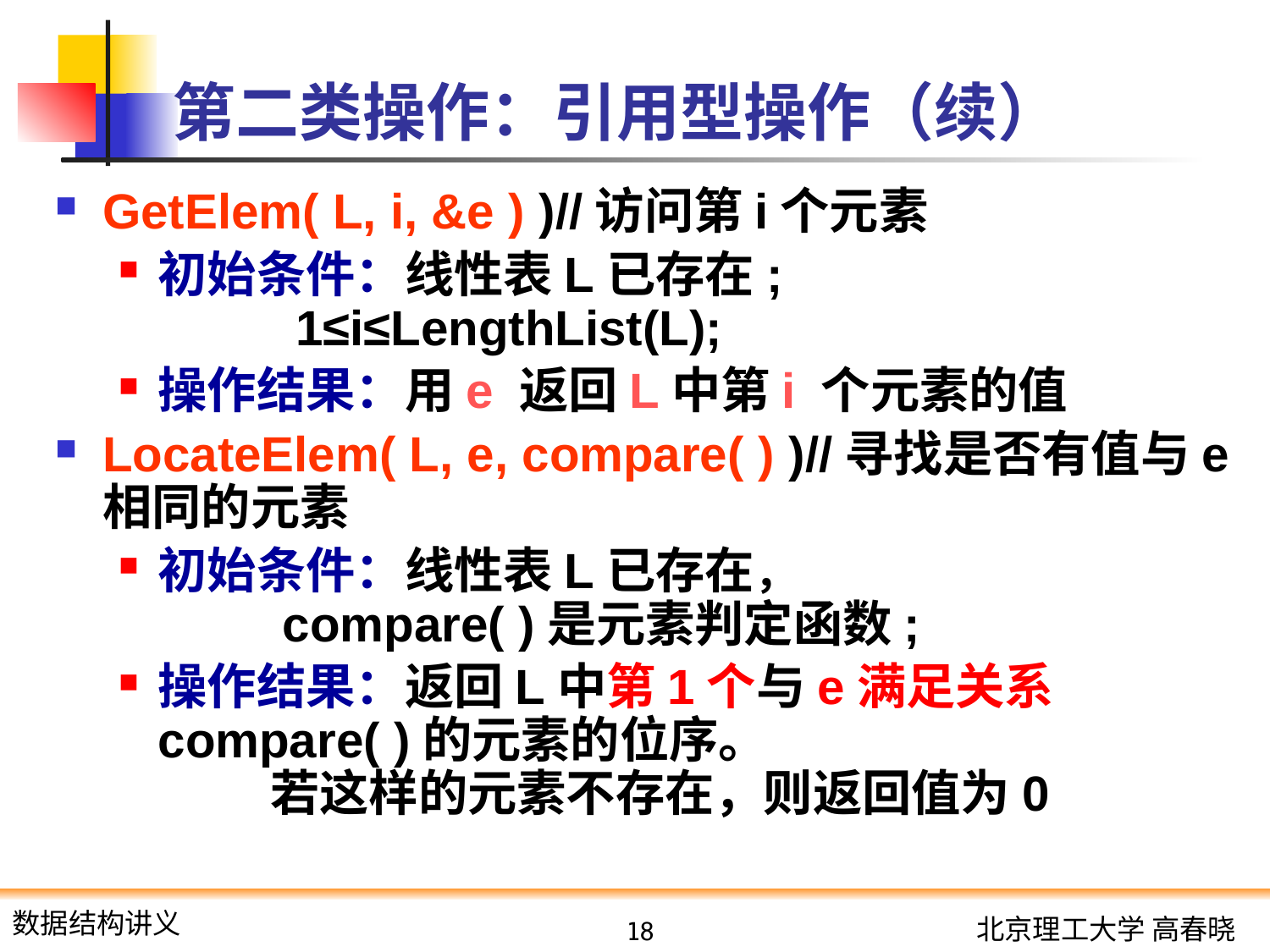

# 第二类操作：引用型操作（续）
GetElem( L, i, &e ) )//访问第i个元素
初始条件：线性表L已存在;
          1≤i≤LengthList(L);
操作结果：用e 返回L中第i 个元素的值
LocateElem( L, e, compare( ) )//寻找是否有值与e相同的元素
初始条件：线性表L已存在，
            compare( )是元素判定函数;
操作结果：返回L中第1个与e满足关系compare( )的元素的位序。
          若这样的元素不存在，则返回值为0
18